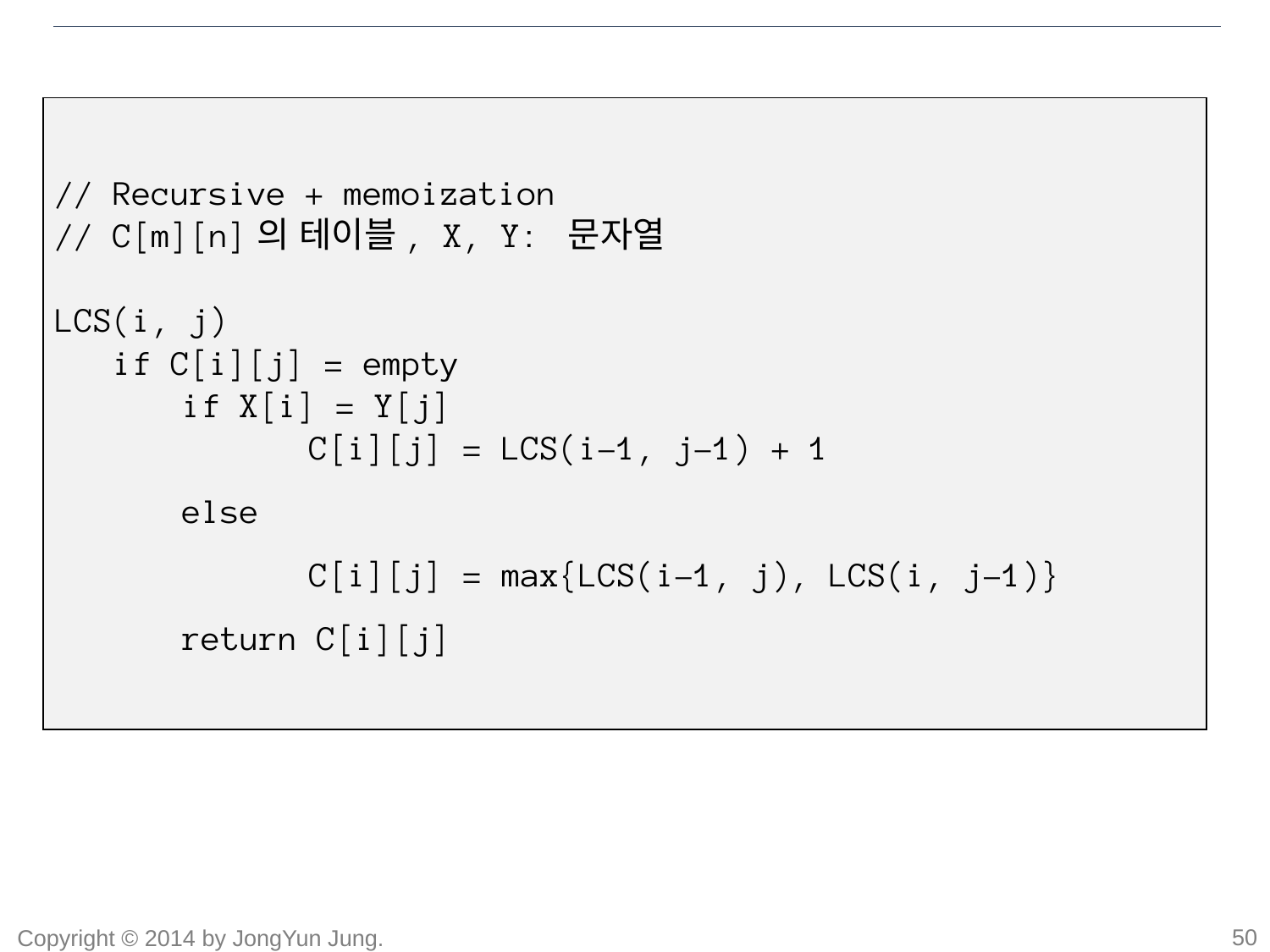

50
Copyright © 2014 by JongYun Jung. All Rights Reserved.
// Recursive + memoization
// C[m][n]의 테이블, X, Y: 문자열

LCS(i, j)
   if C[i][j] = empty
if X[i] = Y[j]
	C[i][j] = LCS(i–1, j–1) + 1
else
	C[i][j] = max{LCS(i–1, j), LCS(i, j–1)}
return C[i][j]